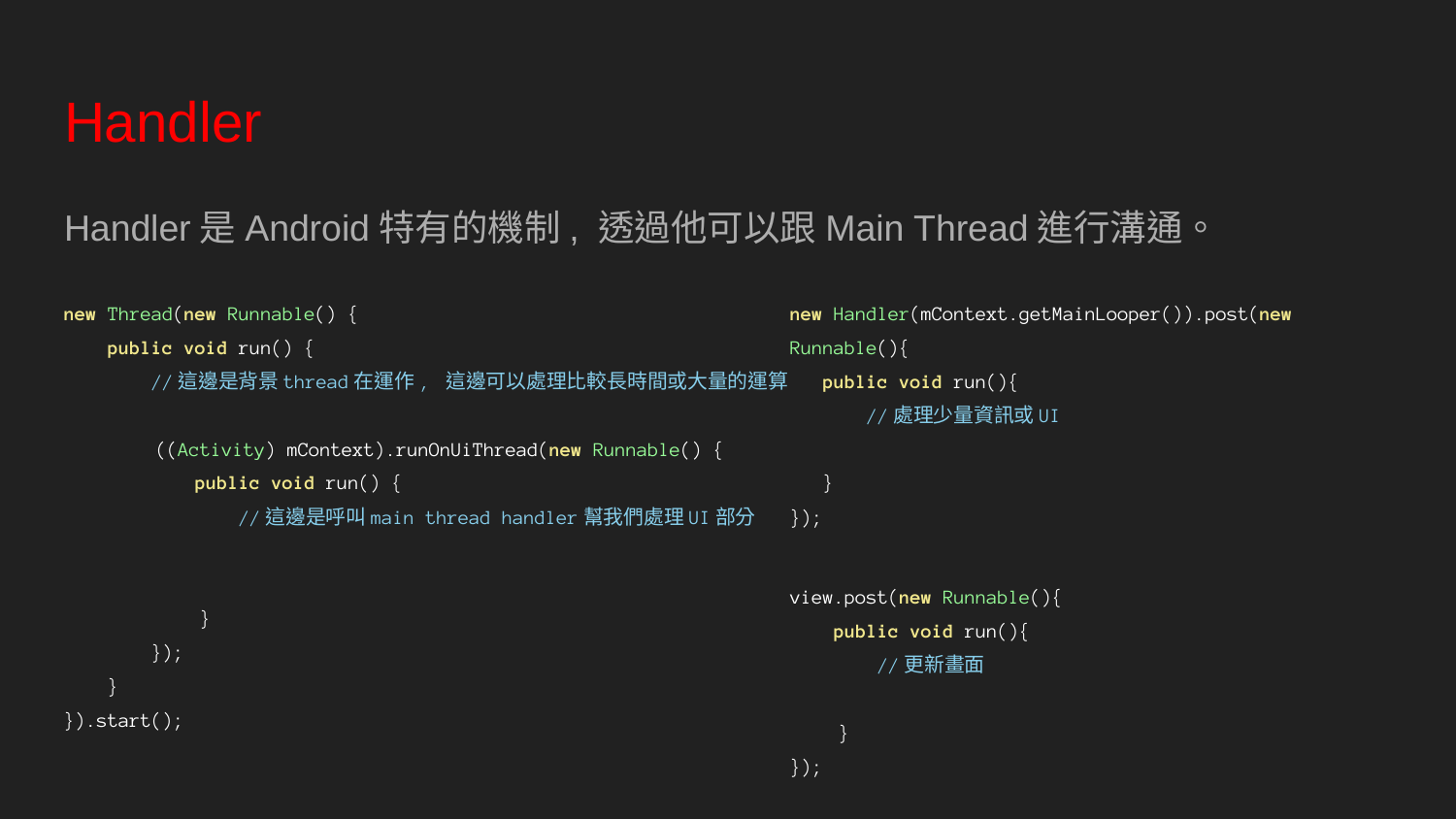

# Handler
Handler是Android特有的機制, 透過他可以跟Main Thread進行溝通。
new Thread(new Runnable() {
    public void run() {
        //這邊是背景thread在運作, 這邊可以處理比較長時間或大量的運算
        ((Activity) mContext).runOnUiThread(new Runnable() {
            public void run() {
                //這邊是呼叫main thread handler幫我們處理UI部分
            }
        });
    }
}).start();

new Handler(mContext.getMainLooper()).post(new Runnable(){
   public void run(){
       //處理少量資訊或UI
   }
});

view.post(new Runnable(){
    public void run(){
        //更新畫面
    }
});